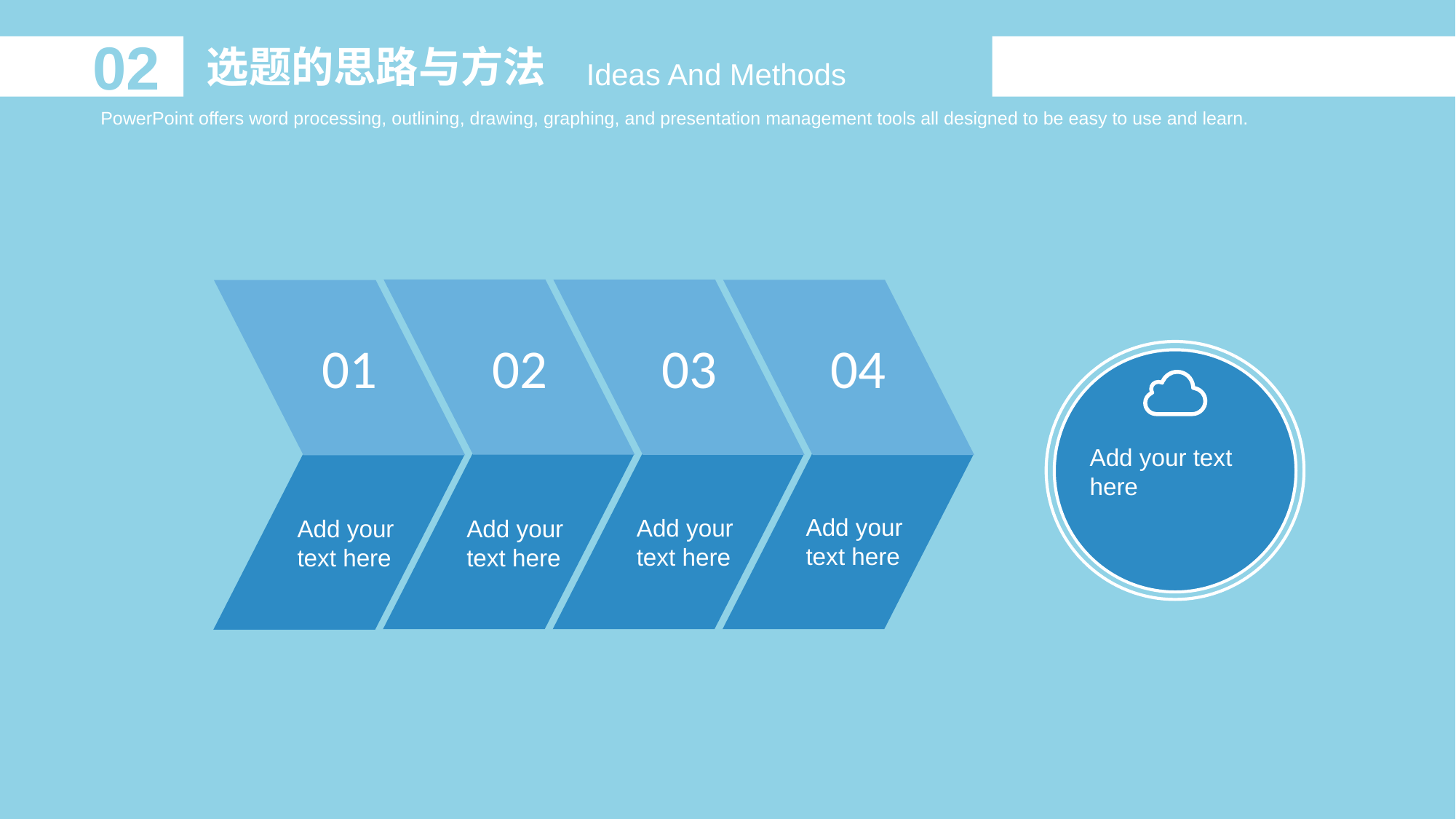

02
选题的思路与方法

Ideas And Methods
PowerPoint offers word processing, outlining, drawing, graphing, and presentation management tools all designed to be easy to use and learn.

01
02
03
04

Add your text here

Add your text here
Add your text here
Add your text here
Add your text here